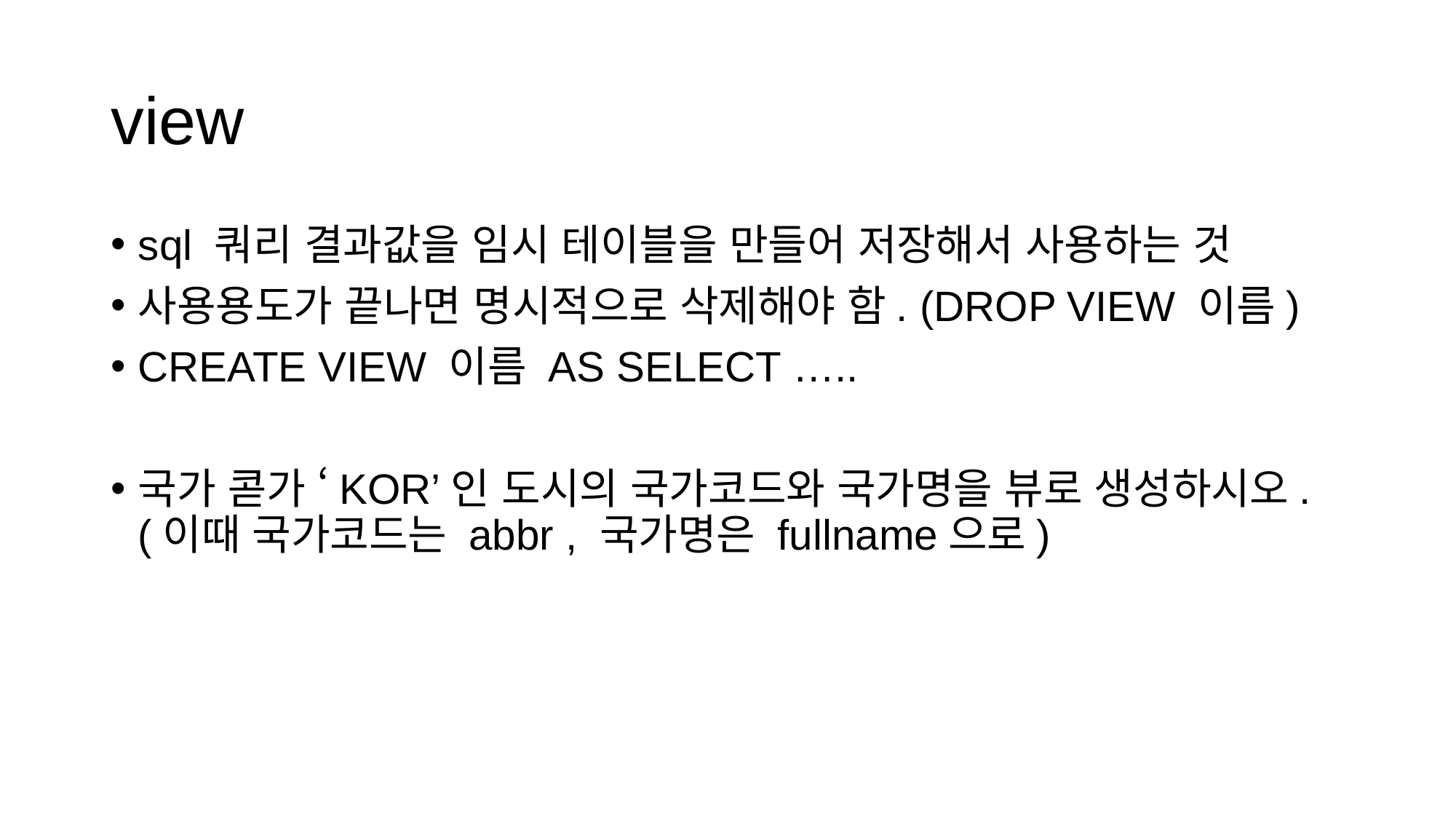

# view
sql 쿼리 결과값을 임시 테이블을 만들어 저장해서 사용하는 것
사용용도가 끝나면 명시적으로 삭제해야 함. (DROP VIEW 이름)
CREATE VIEW 이름 AS SELECT …..

국가 콛가 ‘KOR’인 도시의 국가코드와 국가명을 뷰로 생성하시오. (이때 국가코드는 abbr , 국가명은 fullname으로)